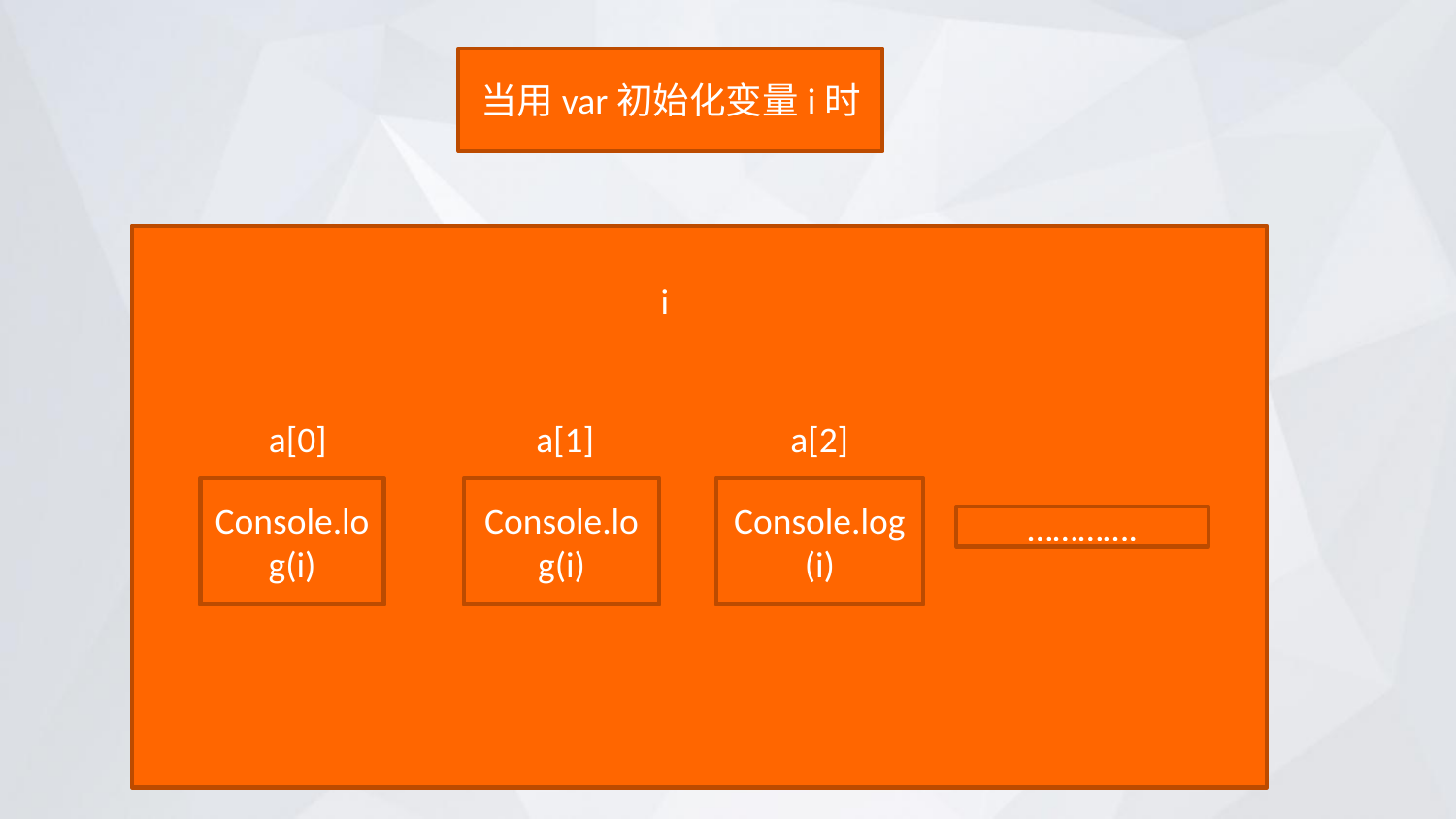

当用var初始化变量i时

i
a[0]
a[1]
a[2]
Console.log(i)

Console.log(i)

Console.log(i)

………….